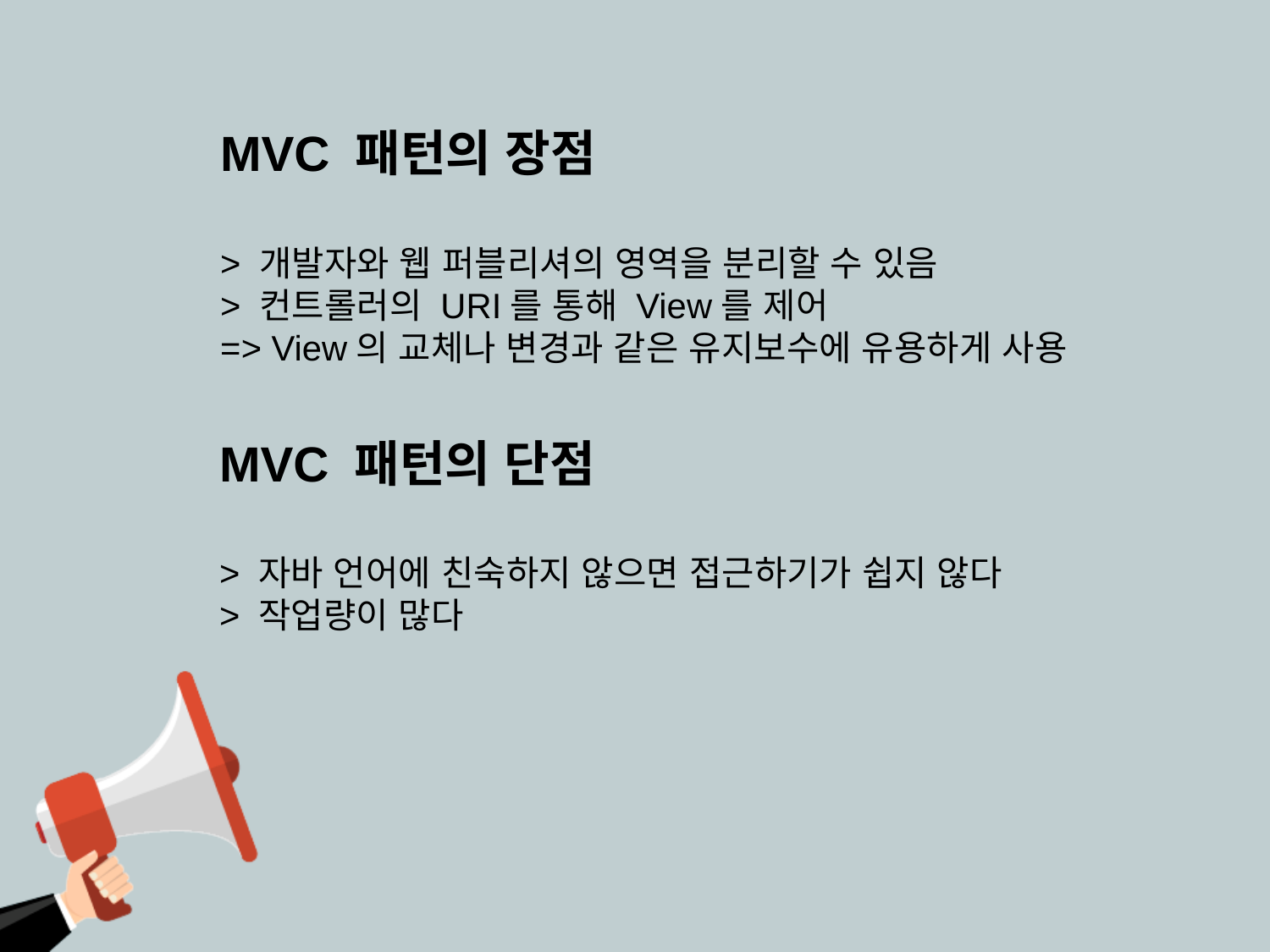

MVC 패턴의 장점

> 개발자와 웹 퍼블리셔의 영역을 분리할 수 있음
> 컨트롤러의 URI를 통해 View를 제어
=> View의 교체나 변경과 같은 유지보수에 유용하게 사용

MVC 패턴의 단점

> 자바 언어에 친숙하지 않으면 접근하기가 쉽지 않다
> 작업량이 많다